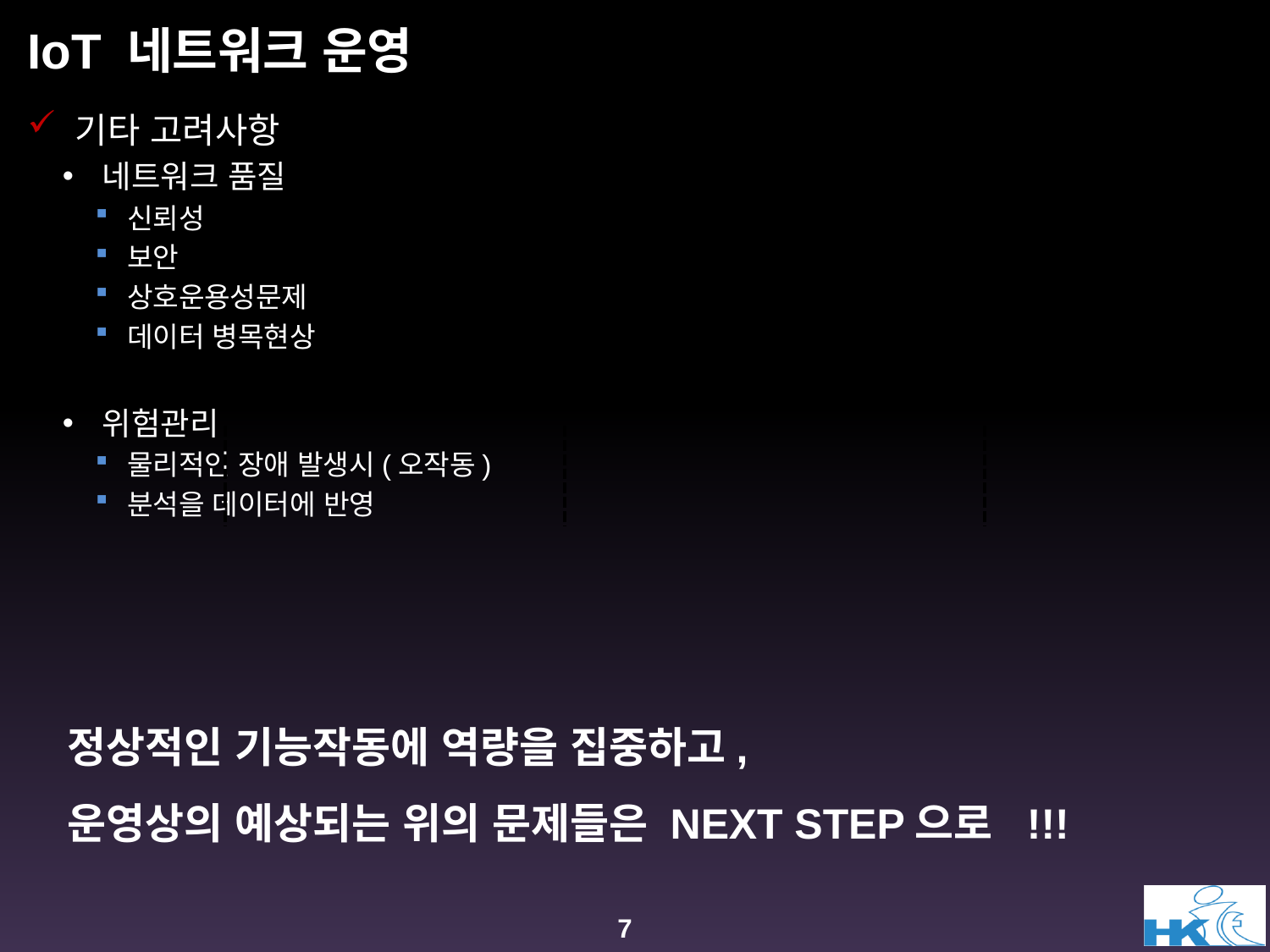

# IoT 네트워크 운영
기타 고려사항
네트워크 품질
신뢰성
보안
상호운용성문제
데이터 병목현상

위험관리
물리적인 장애 발생시(오작동)
분석을 데이터에 반영
정상적인 기능작동에 역량을 집중하고,
운영상의 예상되는 위의 문제들은 NEXT STEP으로  !!!
7